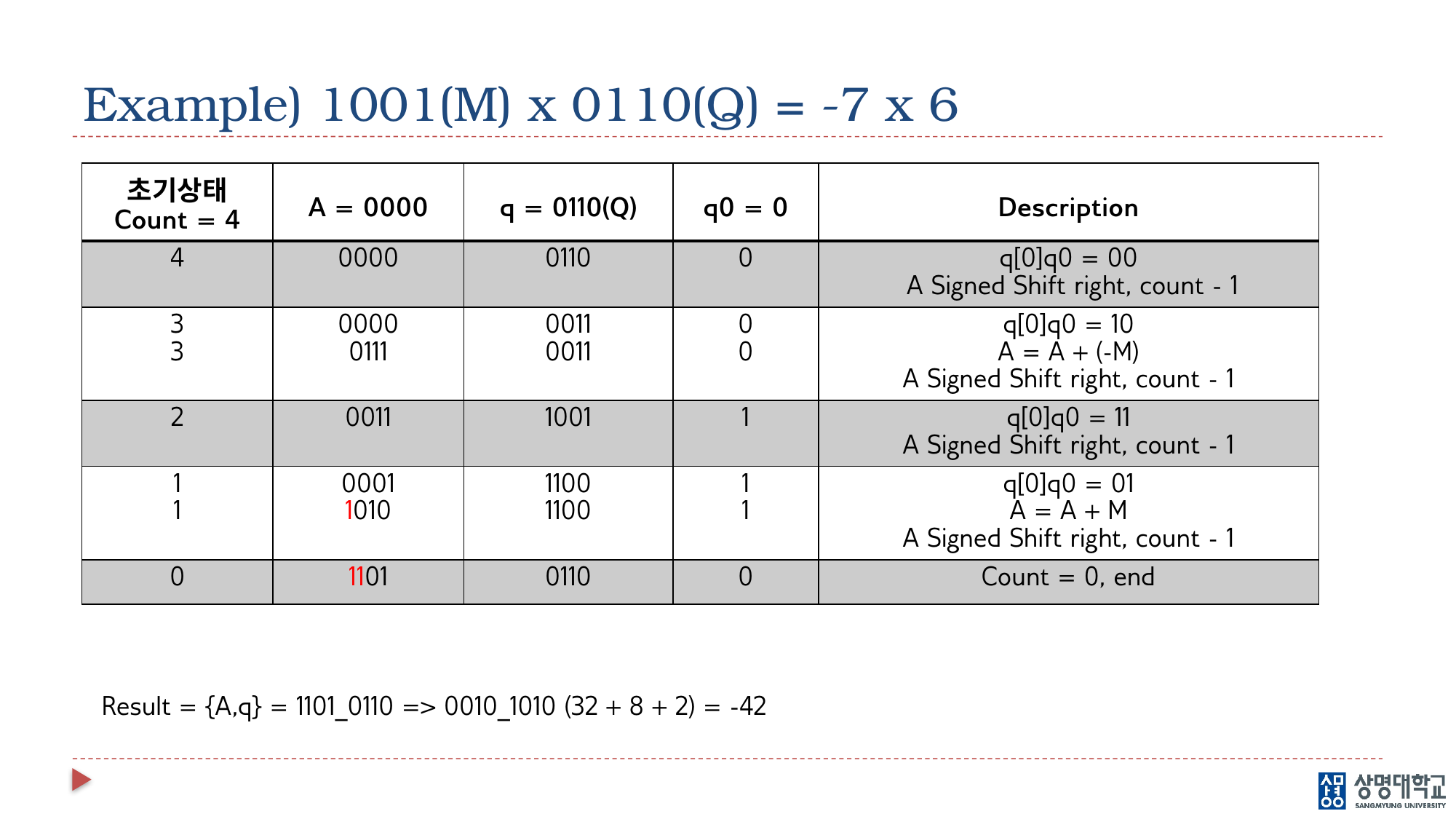

# Example) 1001(M) x 0110(Q) = -7 x 6
| 초기상태 Count = 4 | A = 0000 | q = 0110(Q) | q0 = 0 | Description |
| --- | --- | --- | --- | --- |
| 4 | 0000 | 0110 | 0 | q[0]q0 = 00 A Signed Shift right, count - 1 |
| 3 3 | 0000 0111 | 0011 0011 | 0 0 | q[0]q0 = 10 A = A + (-M) A Signed Shift right, count - 1 |
| 2 | 0011 | 1001 | 1 | q[0]q0 = 11 A Signed Shift right, count - 1 |
| 1 1 | 0001 1010 | 1100 1100 | 1 1 | q[0]q0 = 01 A = A + M A Signed Shift right, count - 1 |
| 0 | 1101 | 0110 | 0 | Count = 0, end |
Result = {A,q} = 1101_0110 => 0010_1010 (32 + 8 + 2) = -42